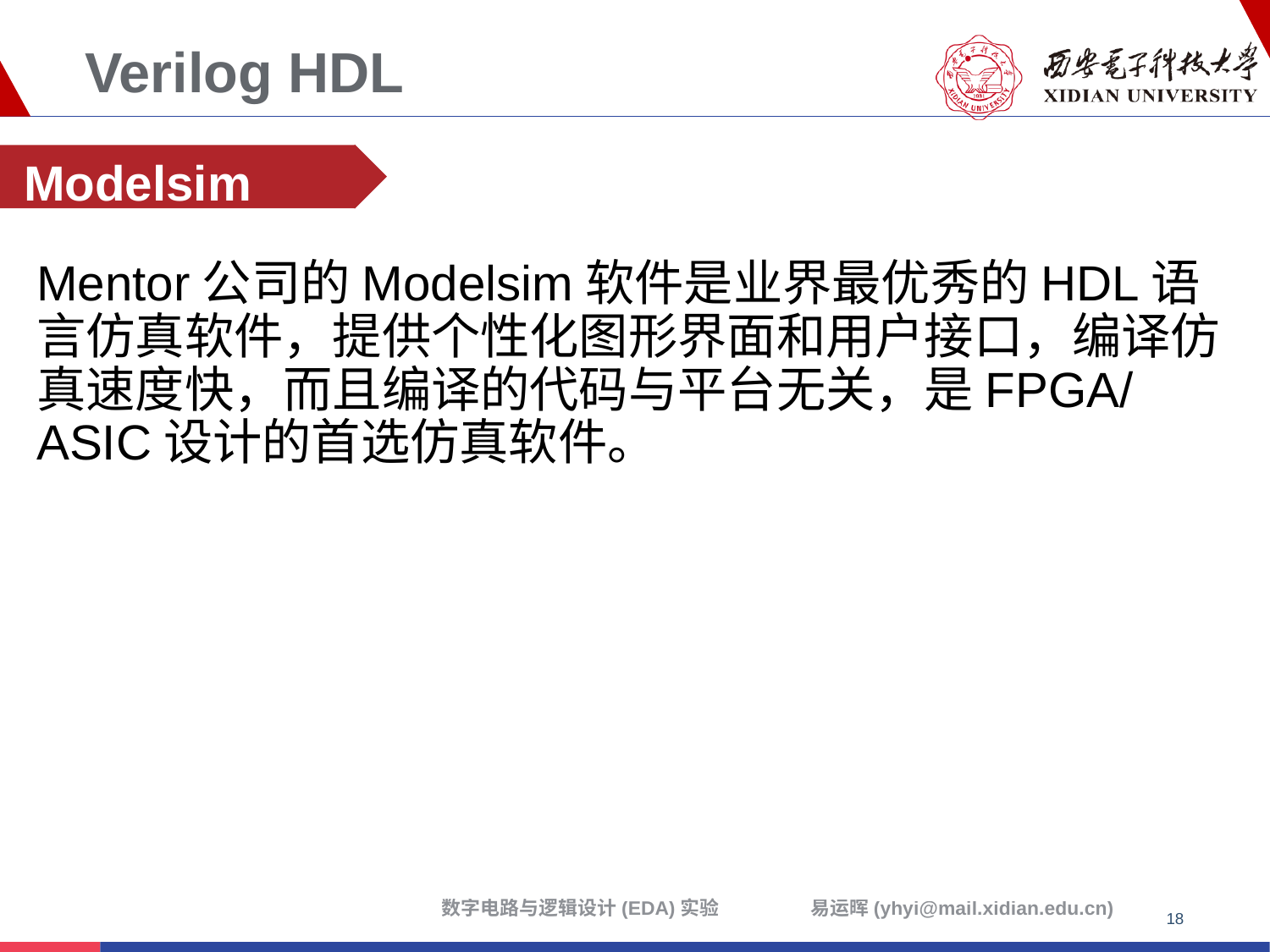

# Verilog HDL
Modelsim
Mentor公司的Modelsim软件是业界最优秀的HDL语言仿真软件，提供个性化图形界面和用户接口，编译仿真速度快，而且编译的代码与平台无关，是FPGA/ASIC设计的首选仿真软件。

18